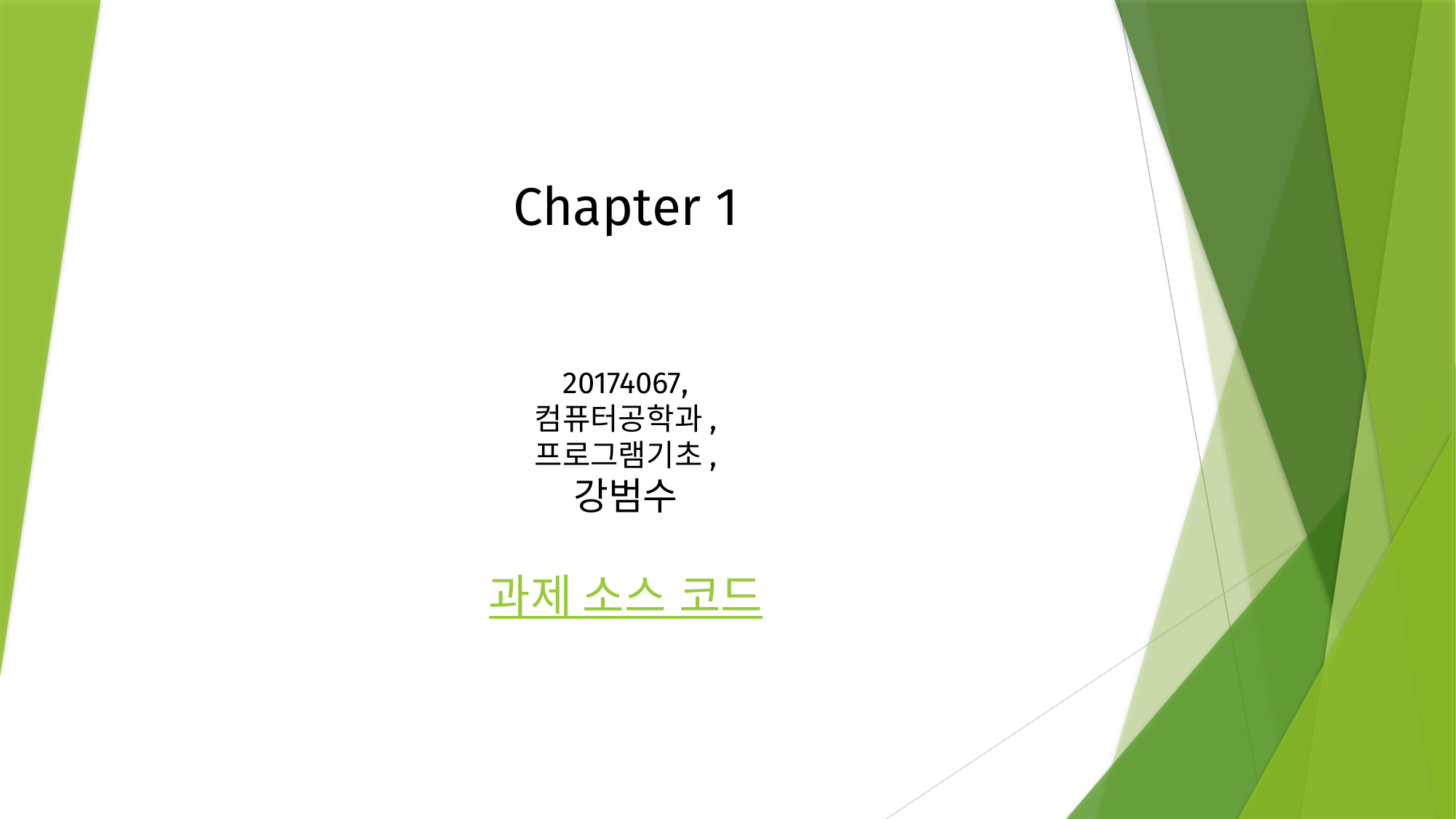

Chapter 1
20174067,
컴퓨터공학과,
프로그램기초,
강범수
과제 소스 코드